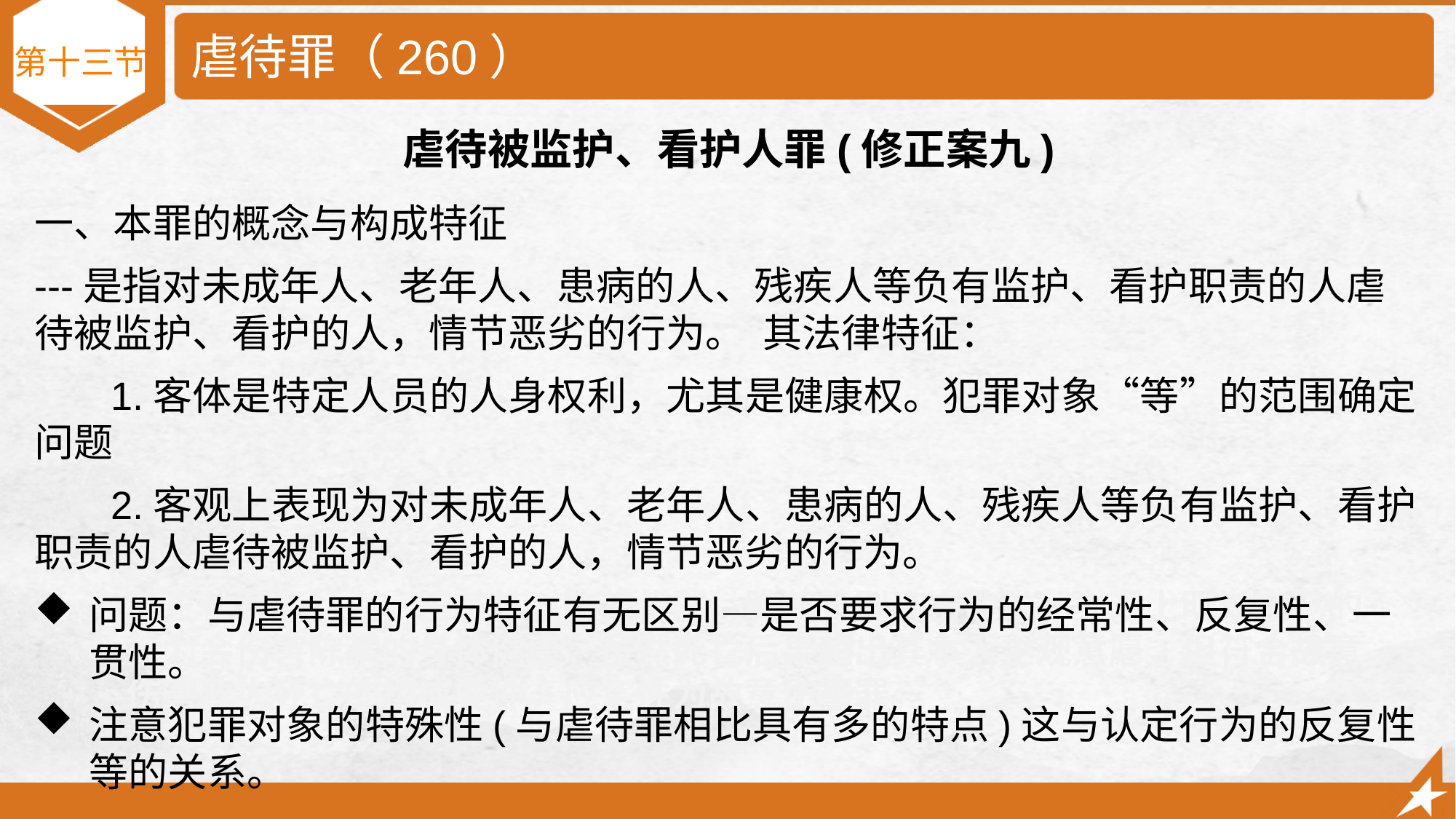

# 虐待罪（260）
第十三节
虐待被监护、看护人罪(修正案九)
一、本罪的概念与构成特征
---是指对未成年人、老年人、患病的人、残疾人等负有监护、看护职责的人虐待被监护、看护的人，情节恶劣的行为。  其法律特征：
       1.客体是特定人员的人身权利，尤其是健康权。犯罪对象“等”的范围确定问题
       2.客观上表现为对未成年人、老年人、患病的人、残疾人等负有监护、看护职责的人虐待被监护、看护的人，情节恶劣的行为。
问题：与虐待罪的行为特征有无区别—是否要求行为的经常性、反复性、一贯性。
注意犯罪对象的特殊性(与虐待罪相比具有多的特点)这与认定行为的反复性等的关系。
第三种意见认为，王某某对陈某头部、胸部分别连击数拳，主观上明知自己的行为会伤害陈某的身体健康，虽然死亡后果超出其本人主观意愿，但符合故意伤害致人死亡的构成要件，应定性为故意伤害罪。